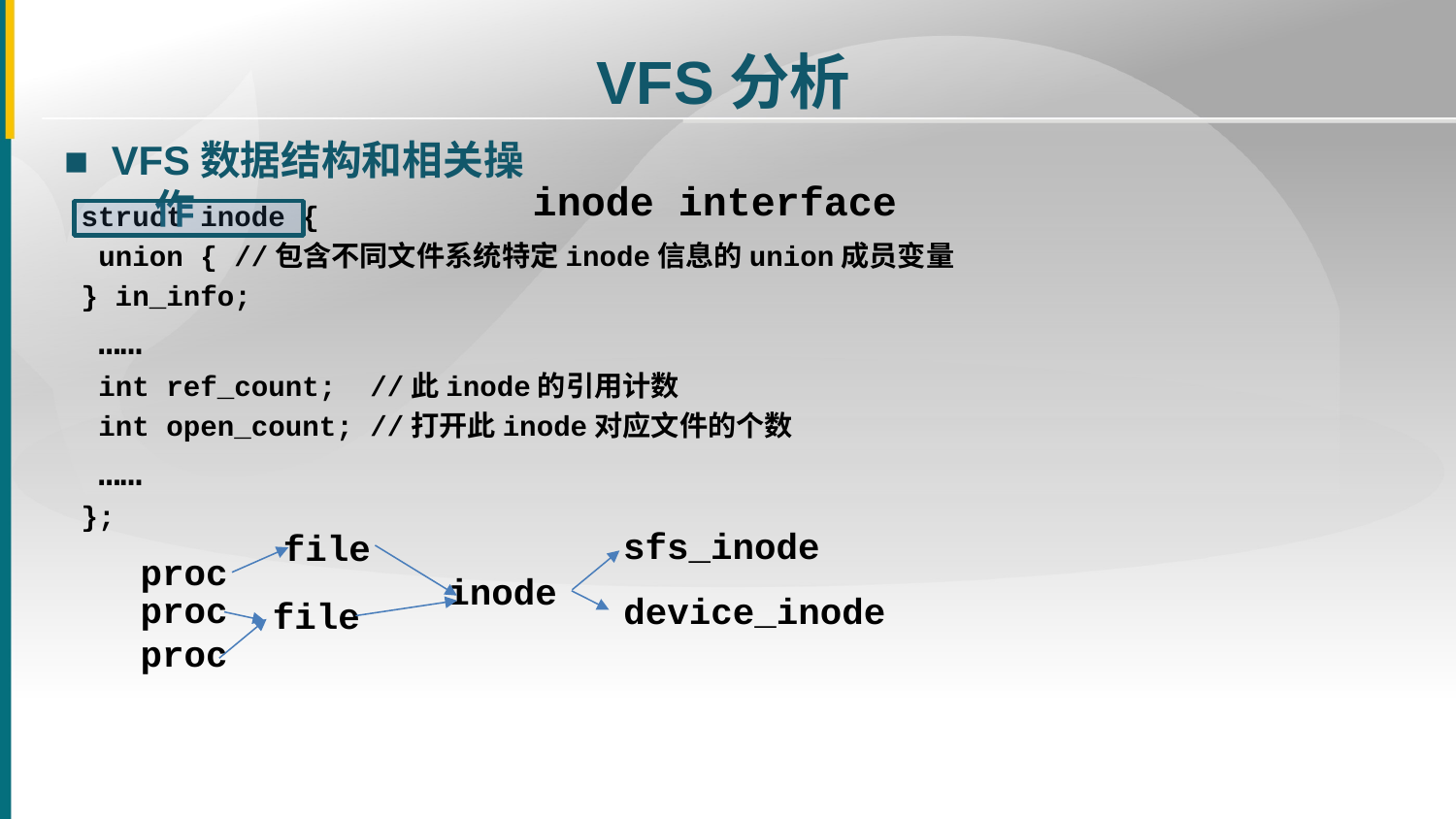

VFS分析
■
VFS数据结构和相关操作
inode interface
struct inode {
 union { //包含不同文件系统特定inode信息的union成员变量
} in_info;
 ……
 int ref_count;  //此inode的引用计数
 int open_count; //打开此inode对应文件的个数
 ……
};

sfs_inode
file
proc
inode
proc
device_inode
file
proc